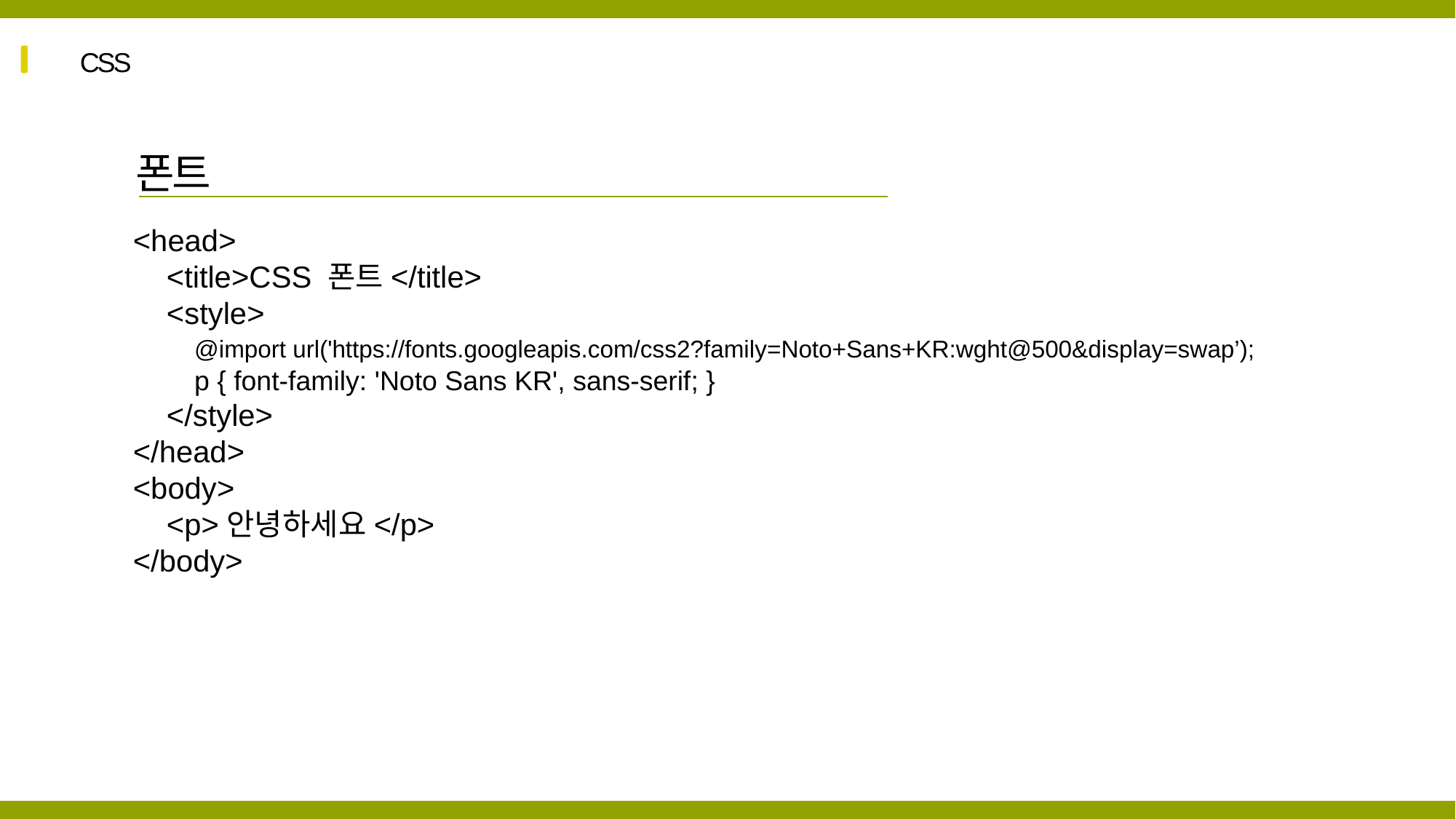

CSS

폰트
<head>
    <title>CSS 폰트</title>
    <style>
        @import url('https://fonts.googleapis.com/css2?family=Noto+Sans+KR:wght@500&display=swap’);
        p { font-family: 'Noto Sans KR', sans-serif; }
    </style>
</head>
<body>
    <p>안녕하세요</p>
</body>